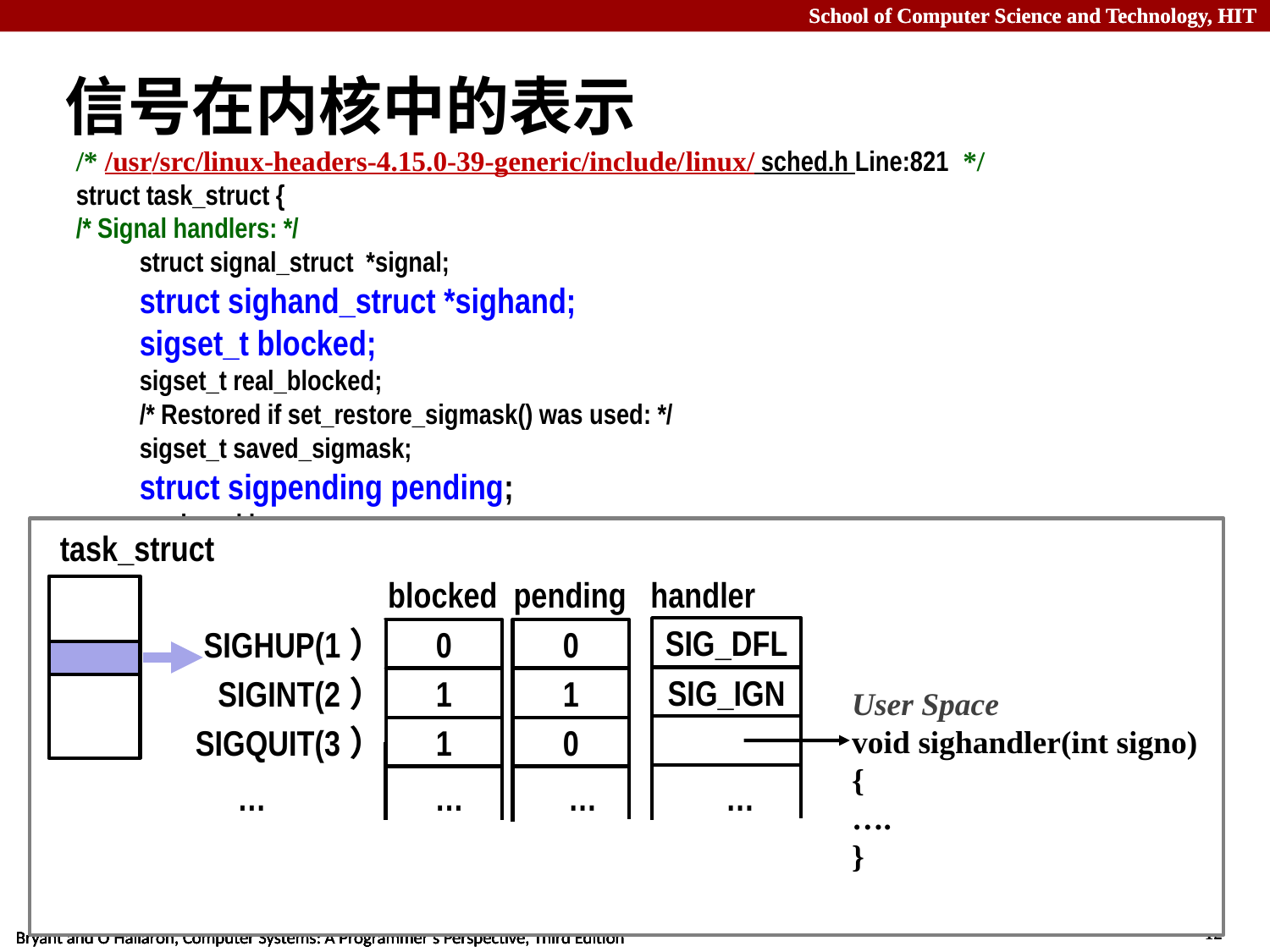

# 信号在内核中的表示
/* /usr/src/linux-headers-4.15.0-39-generic/include/linux/ sched.h Line:821  */
struct task_struct {
/* Signal handlers: */
	struct signal_struct  *signal;
	struct sighand_struct *sighand;
	sigset_t blocked;
	sigset_t real_blocked;
	/* Restored if set_restore_sigmask() was used: */
	sigset_t saved_sigmask;
	struct sigpending pending;
	unsigned long sas_ss_sp;
	size_t        sas_ss_size;
	unsigned int  sas_ss_flags;
	……

task_struct
blocked  pending   handler

SIG_DFL
SIG_IGN

SIGHUP(1）
SIGINT(2）
SIGQUIT(3）
0
1
1
0
1
0
User Space
void sighandler(int signo)
{
….
}
…                     …             …                …